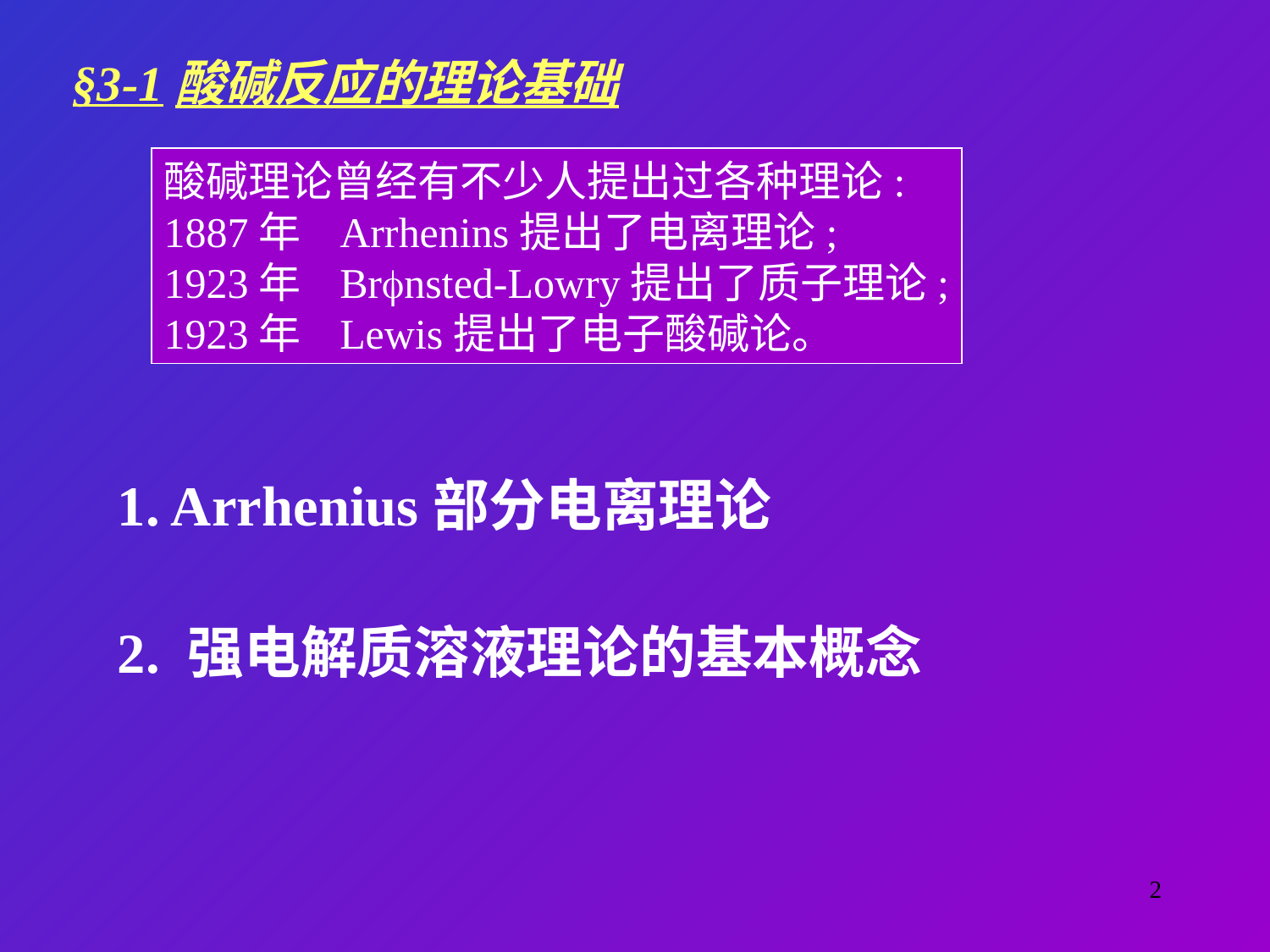

§3-1酸碱反应的理论基础
酸碱理论曾经有不少人提出过各种理论:
1887年   Arrhenins提出了电离理论;
1923年   Brφnsted-Lowry提出了质子理论;
1923年   Lewis提出了电子酸碱论。
1. Arrhenius部分电离理论
2. 强电解质溶液理论的基本概念
2